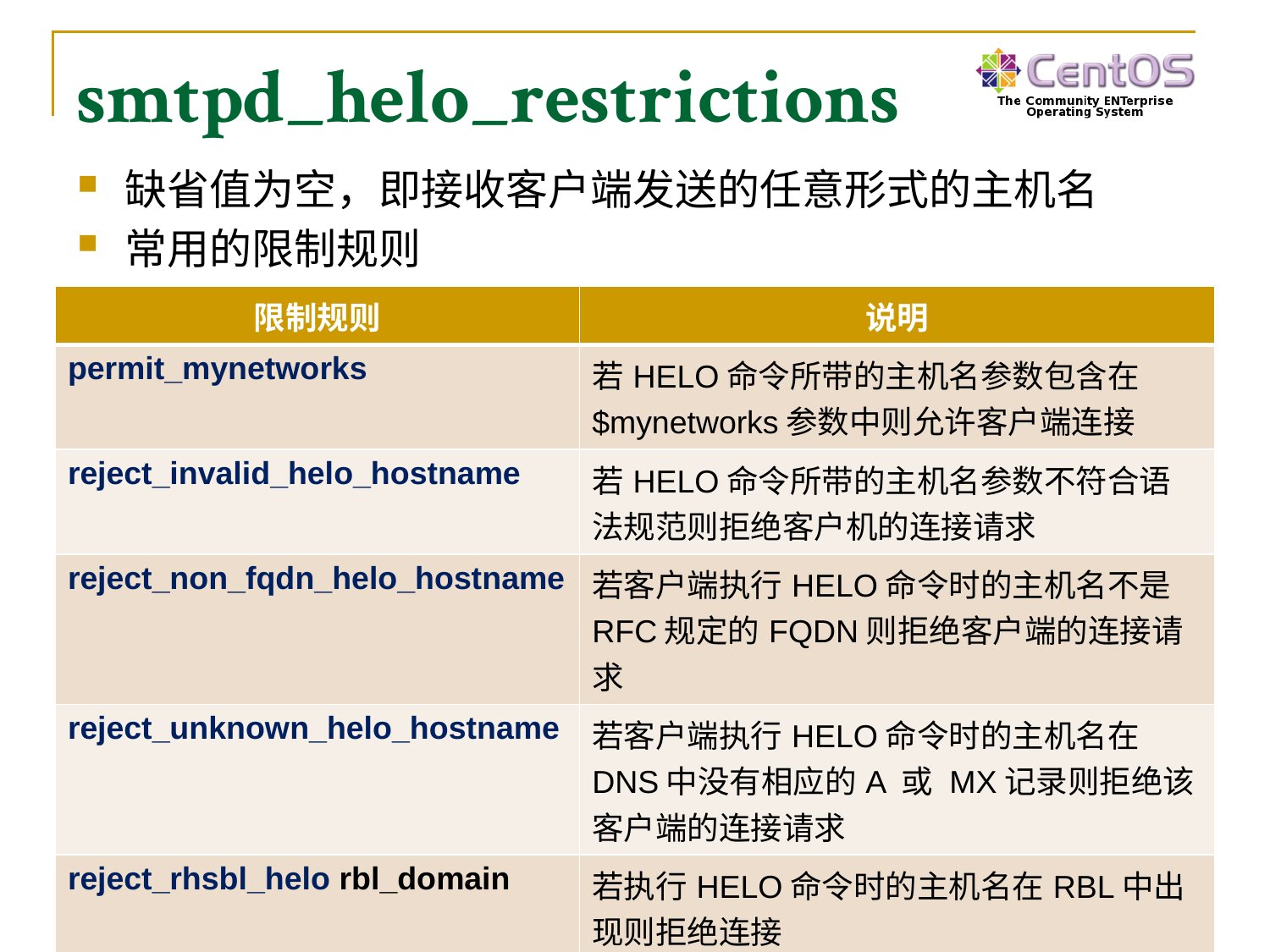

# smtpd_helo_restrictions
缺省值为空，即接收客户端发送的任意形式的主机名
常用的限制规则
| 限制规则 | 说明 |
| --- | --- |
| permit\_mynetworks | 若HELO命令所带的主机名参数包含在$mynetworks参数中则允许客户端连接 |
| reject\_invalid\_helo\_hostname | 若HELO命令所带的主机名参数不符合语法规范则拒绝客户机的连接请求 |
| reject\_non\_fqdn\_helo\_hostname | 若客户端执行HELO命令时的主机名不是RFC规定的FQDN则拒绝客户端的连接请求 |
| reject\_unknown\_helo\_hostname | 若客户端执行HELO命令时的主机名在DNS中没有相应的A 或 MX记录则拒绝该客户端的连接请求 |
| reject\_rhsbl\_helo rbl\_domain | 若执行HELO命令时的主机名在RBL中出现则拒绝连接 |
| check\_helo\_access type:table | 根据执行HELO命令时的主机名、父域名搜索Access映射表进行连接限制 |
梁如军（linuxbooks@126.com）
Creative Commons License（BY-NC-SA）
2018年11月13日
88